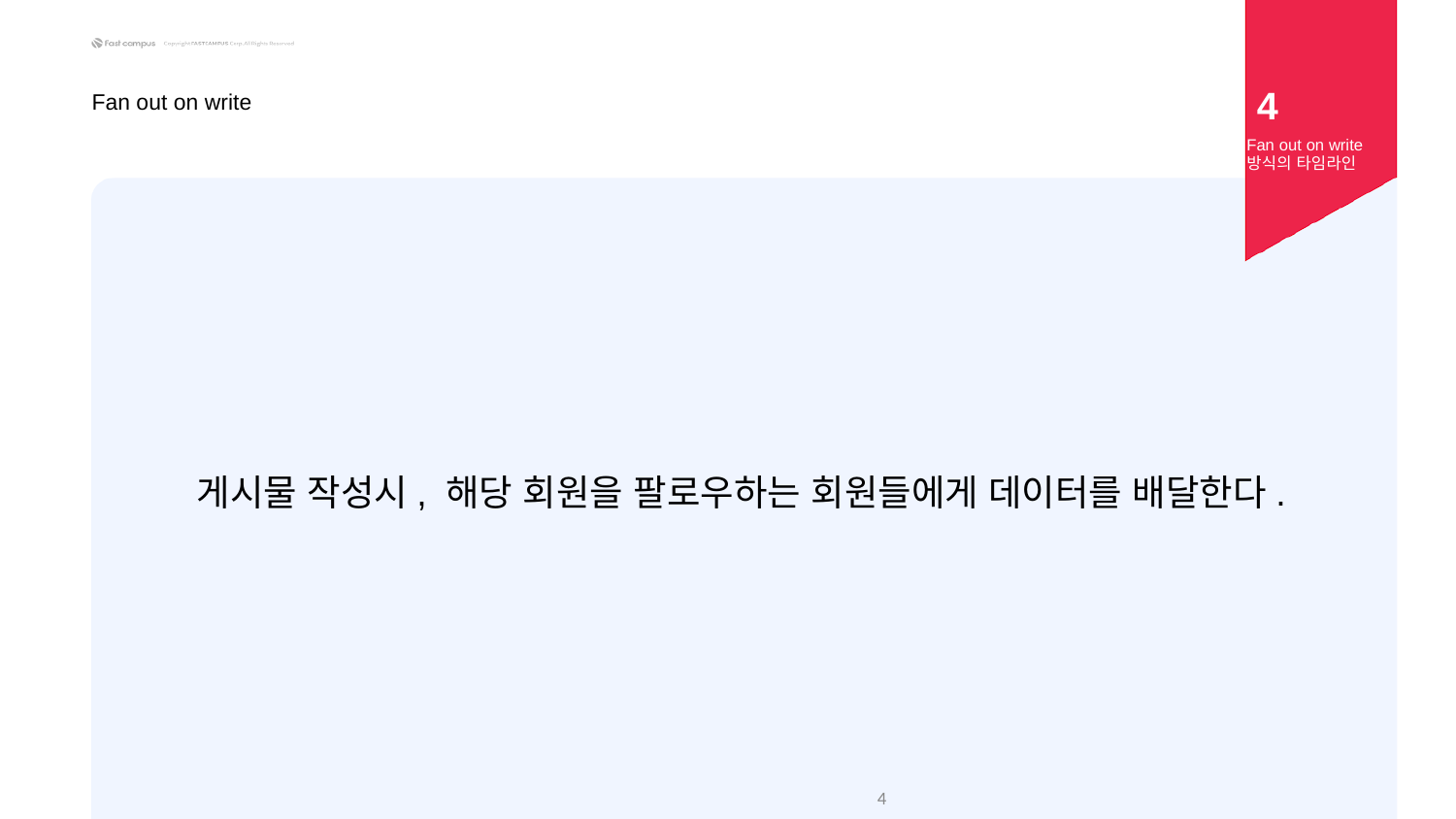

4
Fan out on write
Fan out on write 방식의 타임라인
게시물 작성시, 해당 회원을 팔로우하는 회원들에게 데이터를 배달한다.
4